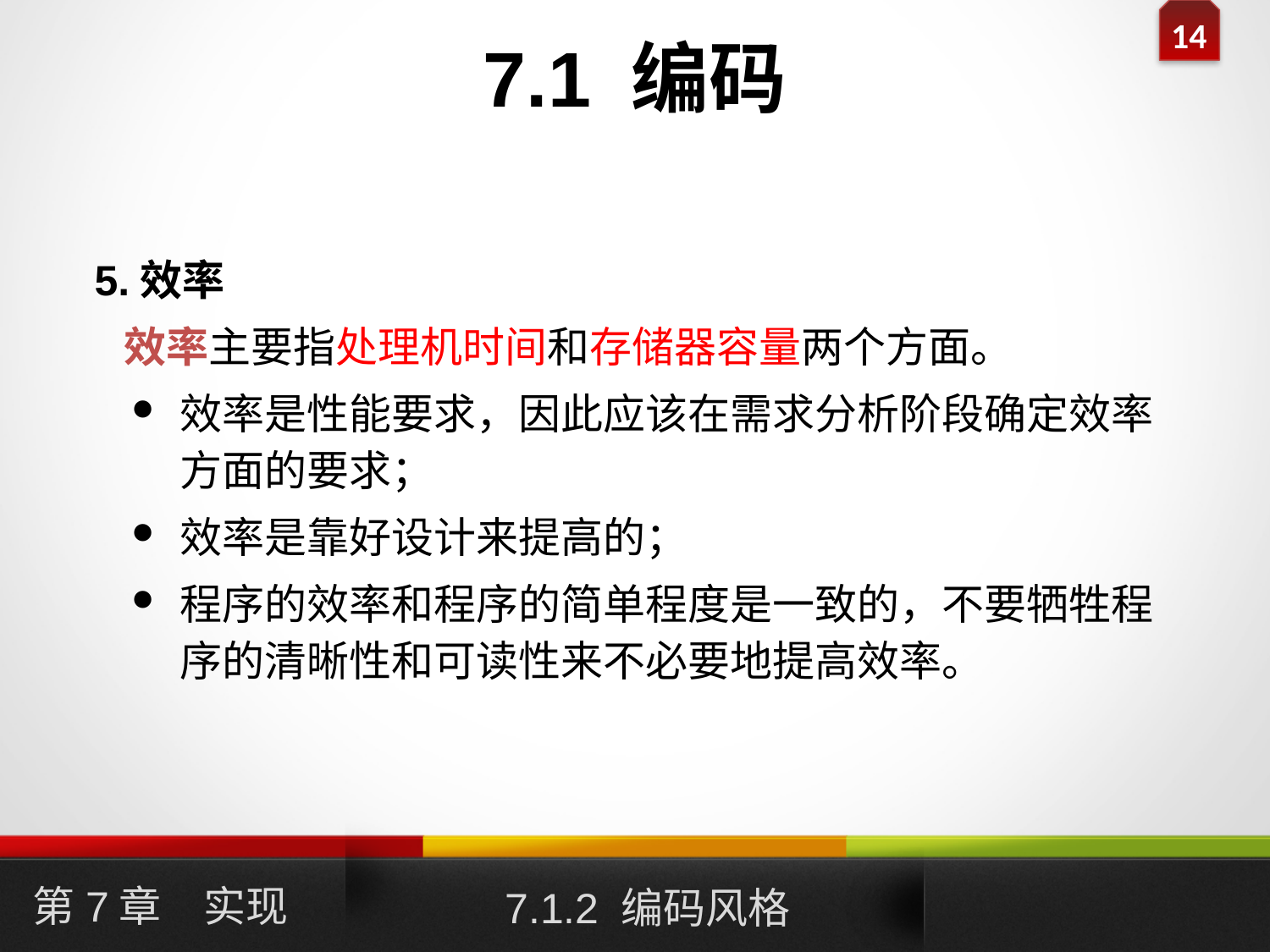

# 7.1 编码
5.效率
  效率主要指处理机时间和存储器容量两个方面。
效率是性能要求，因此应该在需求分析阶段确定效率方面的要求；
效率是靠好设计来提高的；
程序的效率和程序的简单程度是一致的，不要牺牲程序的清晰性和可读性来不必要地提高效率。
第7章　实现
7.1.2 编码风格